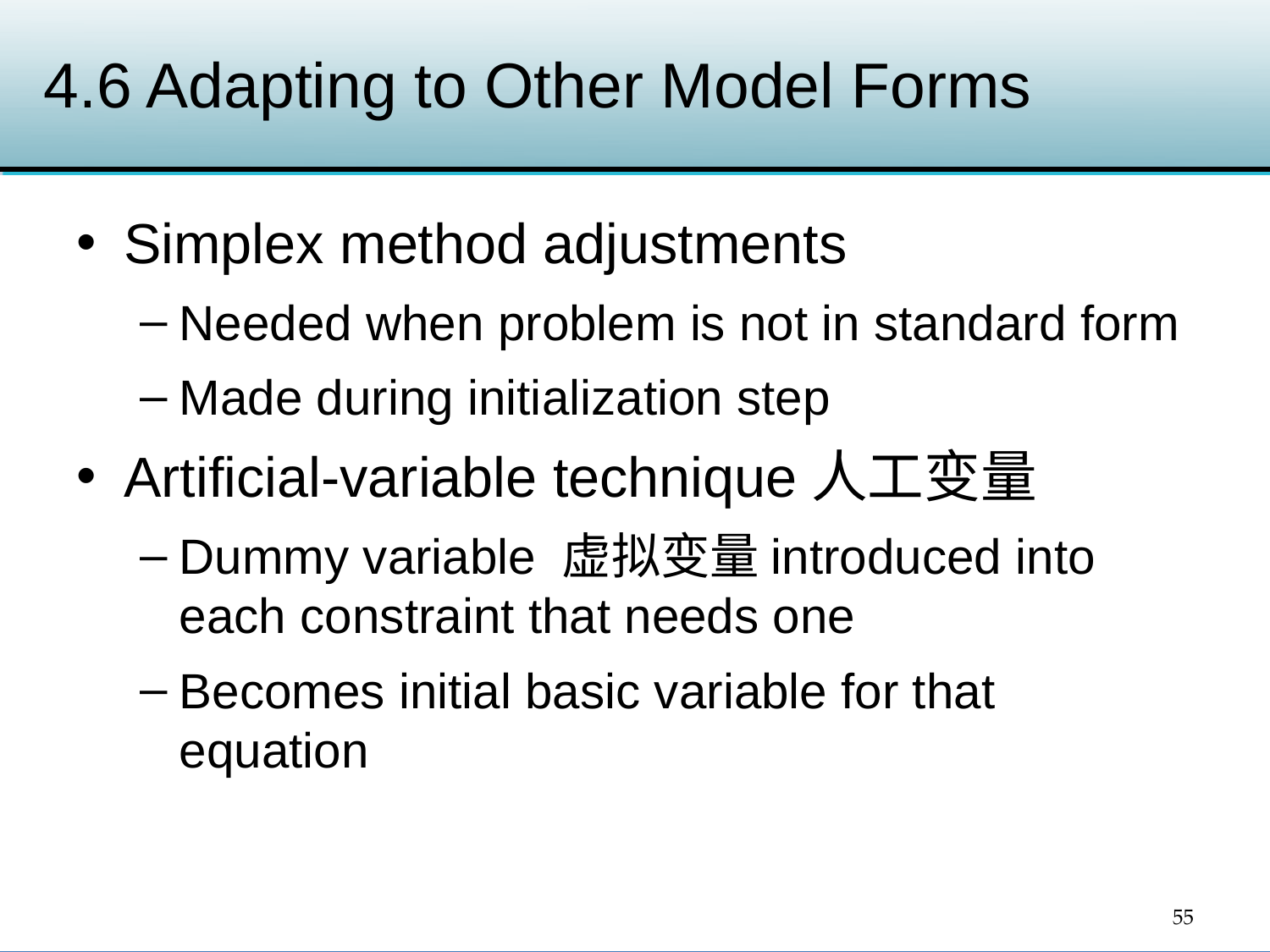

# 4.6 Adapting to Other Model Forms
Simplex method adjustments
Needed when problem is not in standard form
Made during initialization step
Artificial-variable technique人工变量
Dummy variable 虚拟变量introduced into each constraint that needs one
Becomes initial basic variable for that equation
55